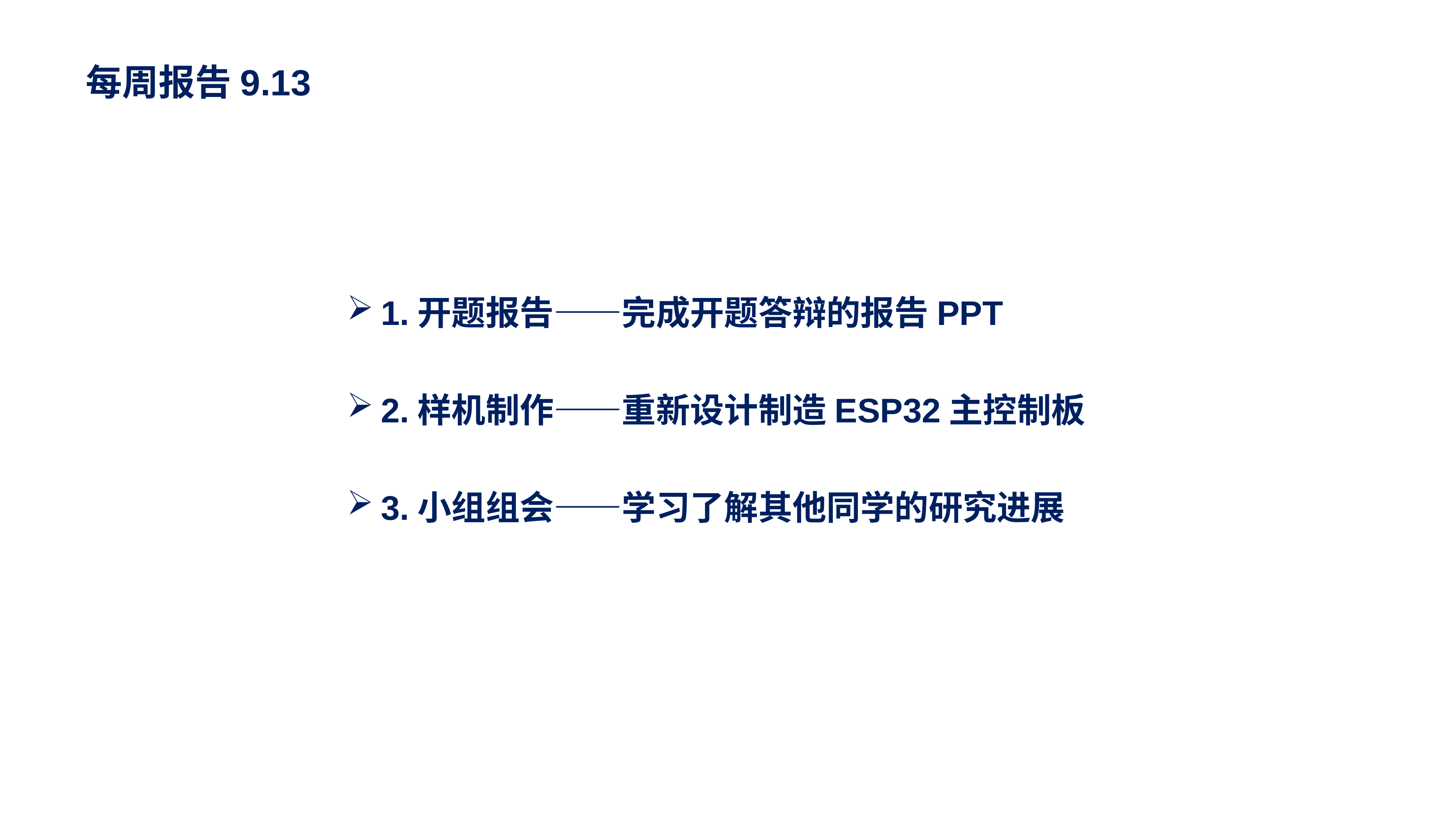

每周报告9.13
1.开题报告——完成开题答辩的报告PPT
2.样机制作——重新设计制造ESP32主控制板
3.小组组会——学习了解其他同学的研究进展